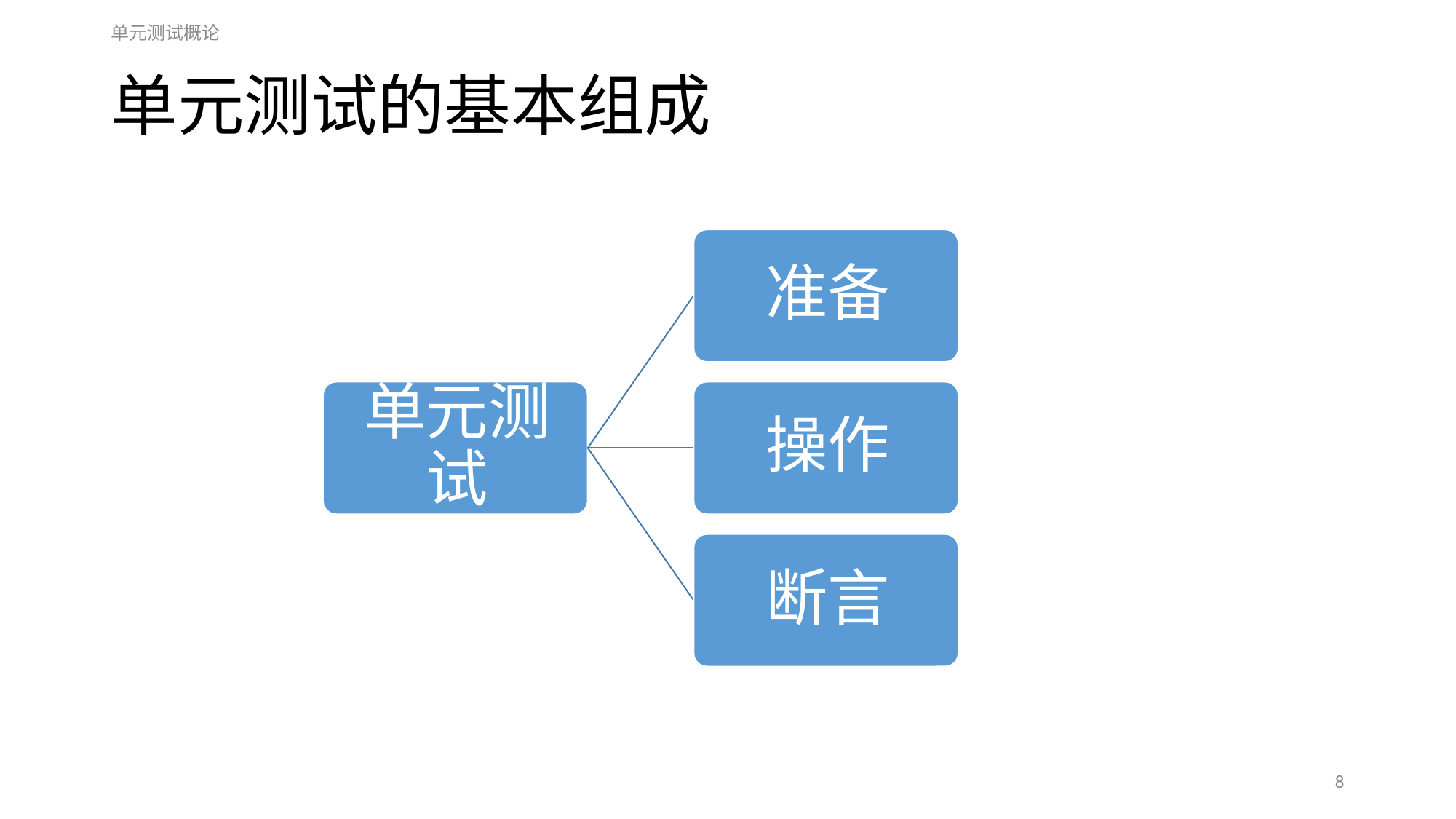

单元测试概论
# 单元测试的基本组成
单元测试

准备

操作

断言
8